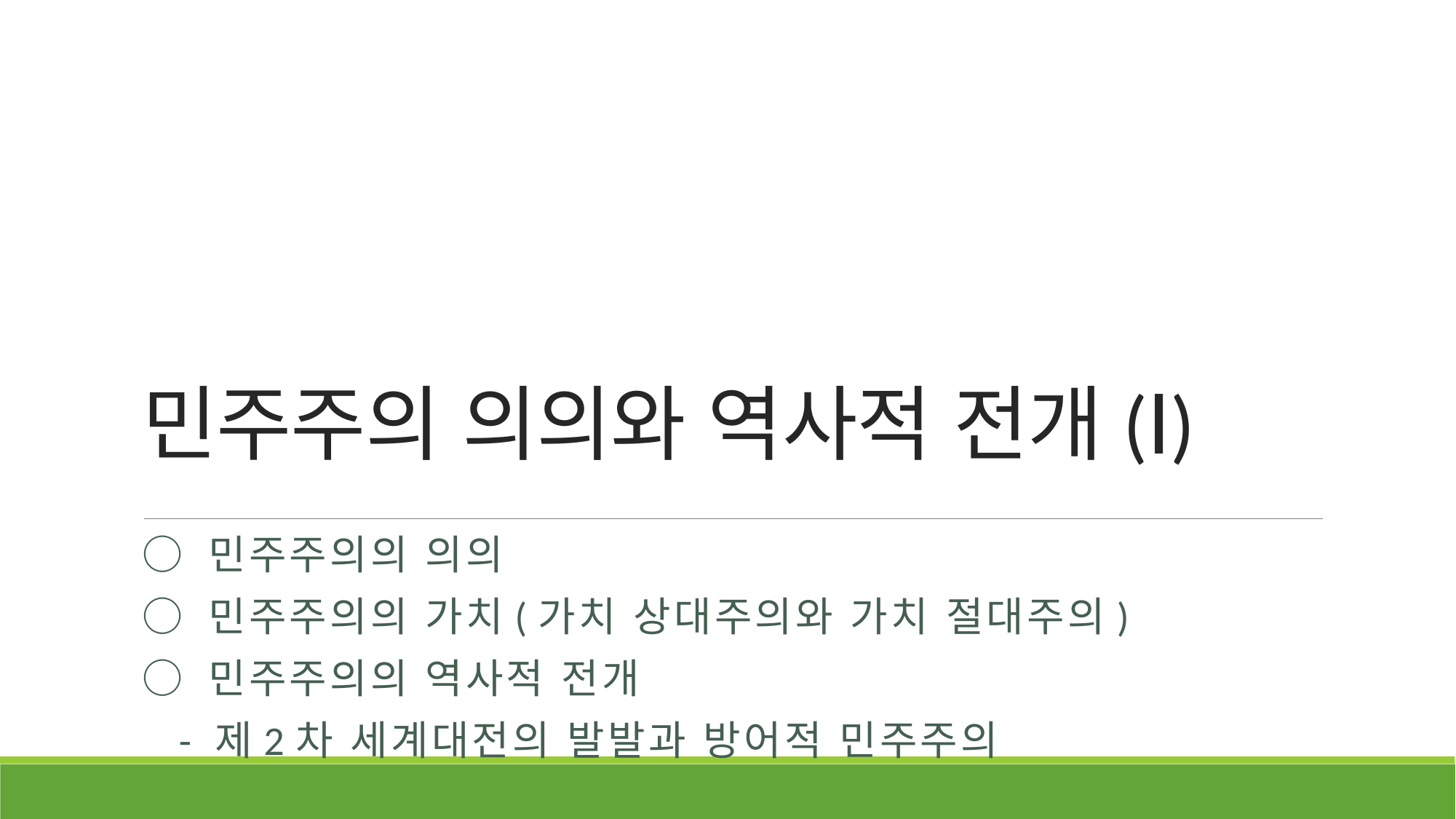

# 민주주의 의의와 역사적 전개(Ⅰ)
○ 민주주의의 의의
○ 민주주의의 가치(가치 상대주의와 가치 절대주의)
○ 민주주의의 역사적 전개
   - 제2차 세계대전의 발발과 방어적 민주주의